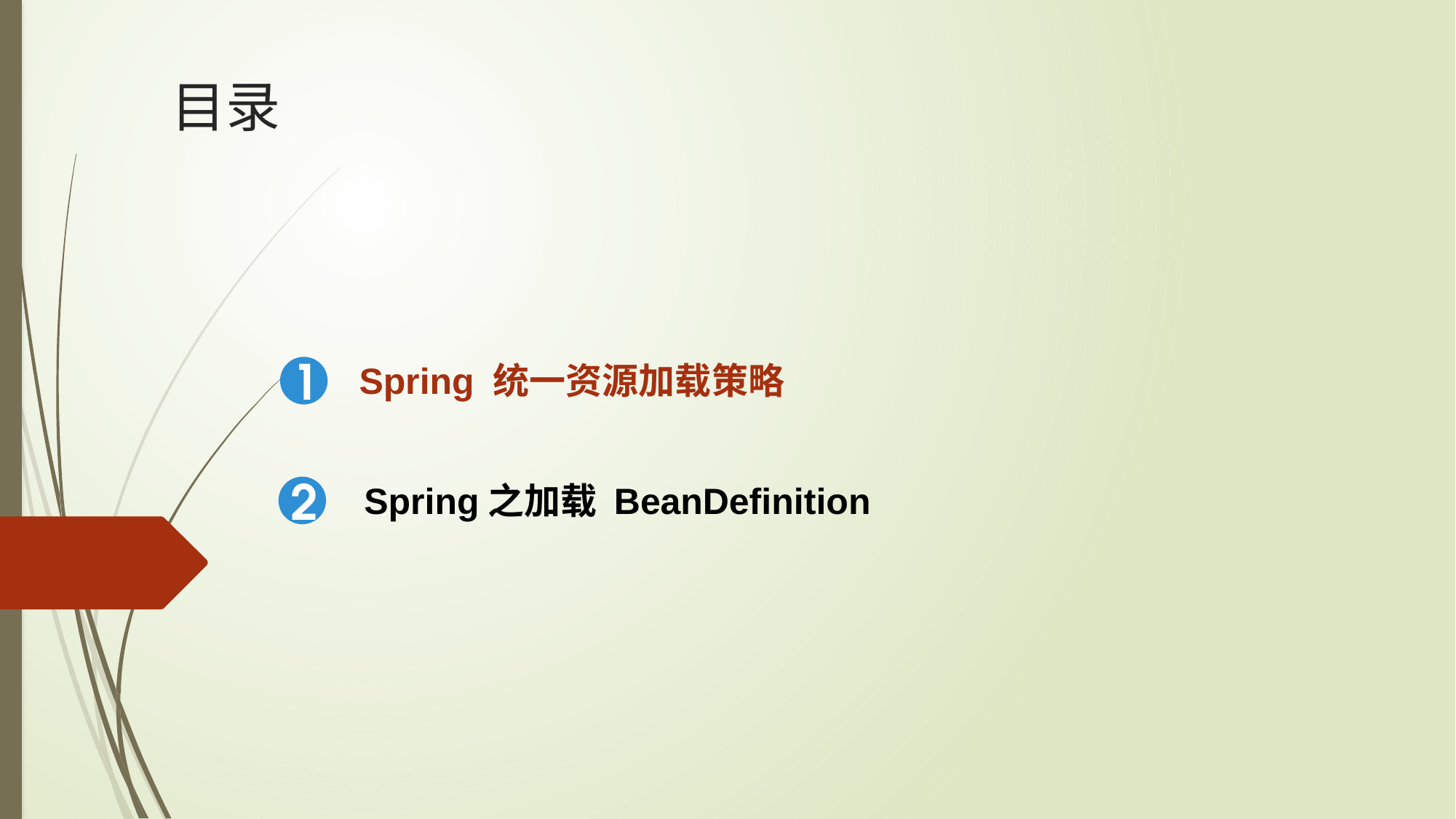

目录

1

Spring 统一资源加载策略
2

Spring之加载 BeanDefinition